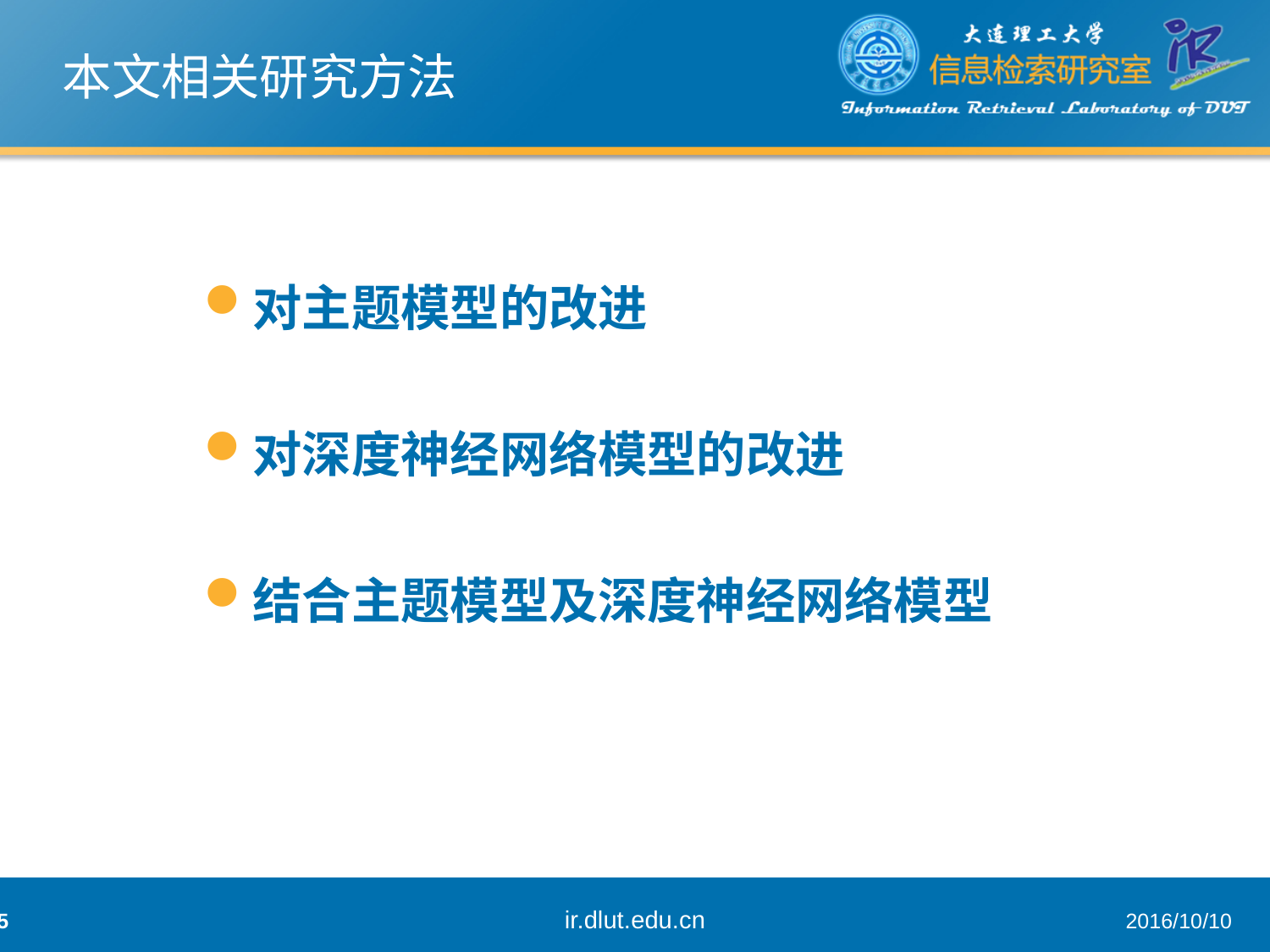

# 本文相关研究方法
对主题模型的改进

对深度神经网络模型的改进

结合主题模型及深度神经网络模型